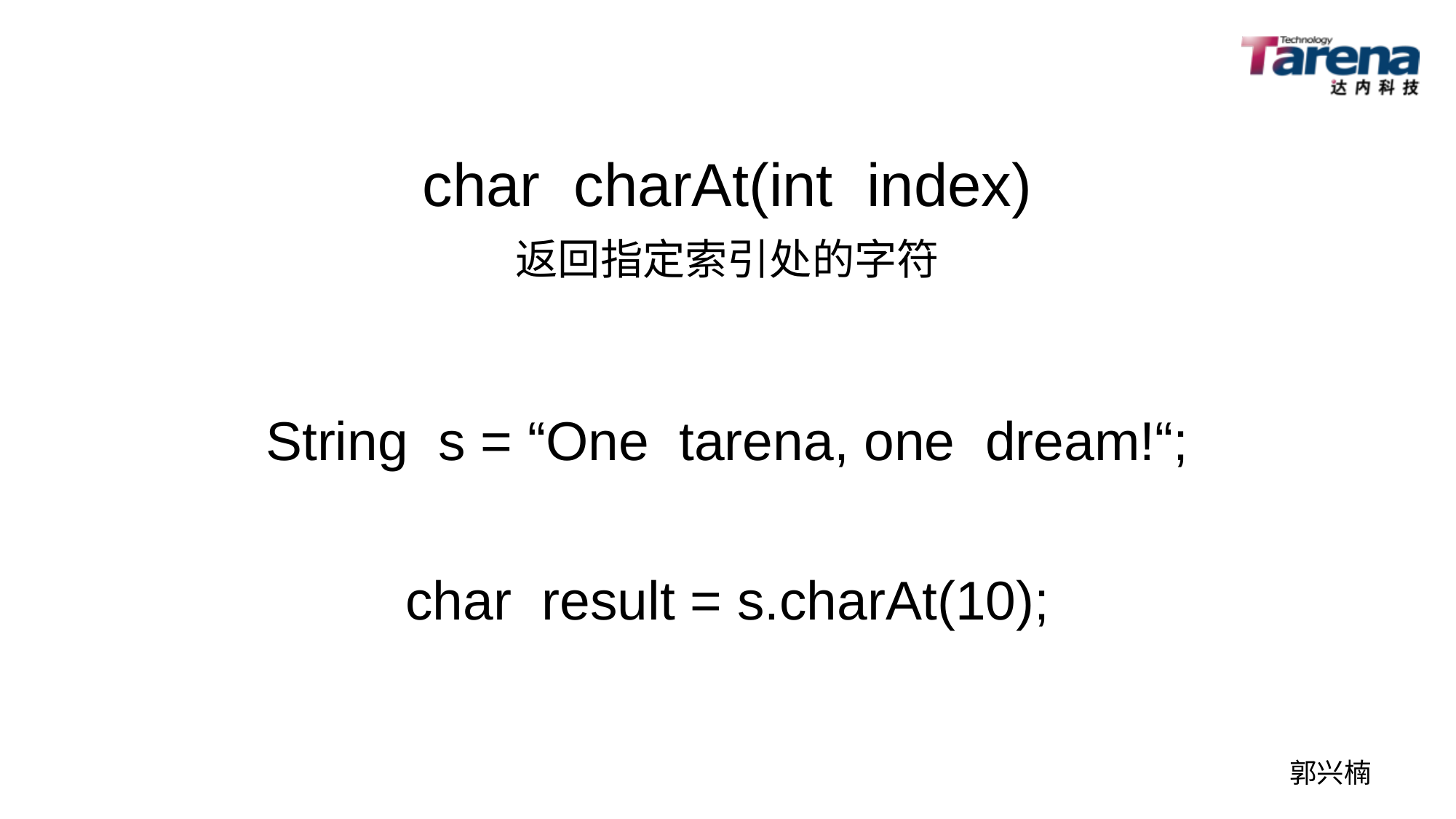

char  charAt(int  index)
返回指定索引处的字符
String  s = “One  tarena, one  dream!“;
char  result = s.charAt(10);